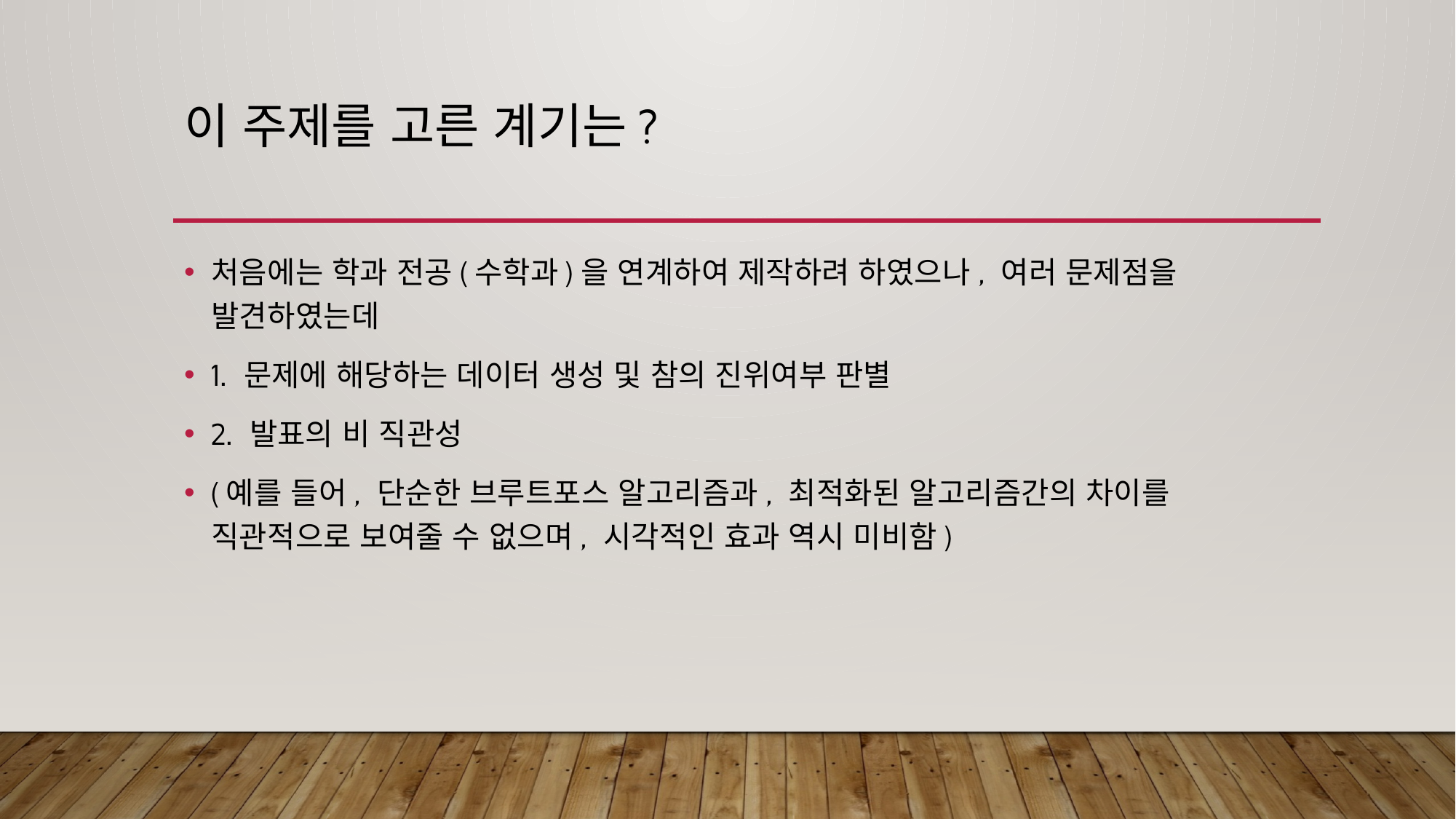

# 이 주제를 고른 계기는?
처음에는 학과 전공(수학과)을 연계하여 제작하려 하였으나, 여러 문제점을 발견하였는데
1. 문제에 해당하는 데이터 생성 및 참의 진위여부 판별
2. 발표의 비 직관성
(예를 들어, 단순한 브루트포스 알고리즘과, 최적화된 알고리즘간의 차이를 직관적으로 보여줄 수 없으며, 시각적인 효과 역시 미비함)